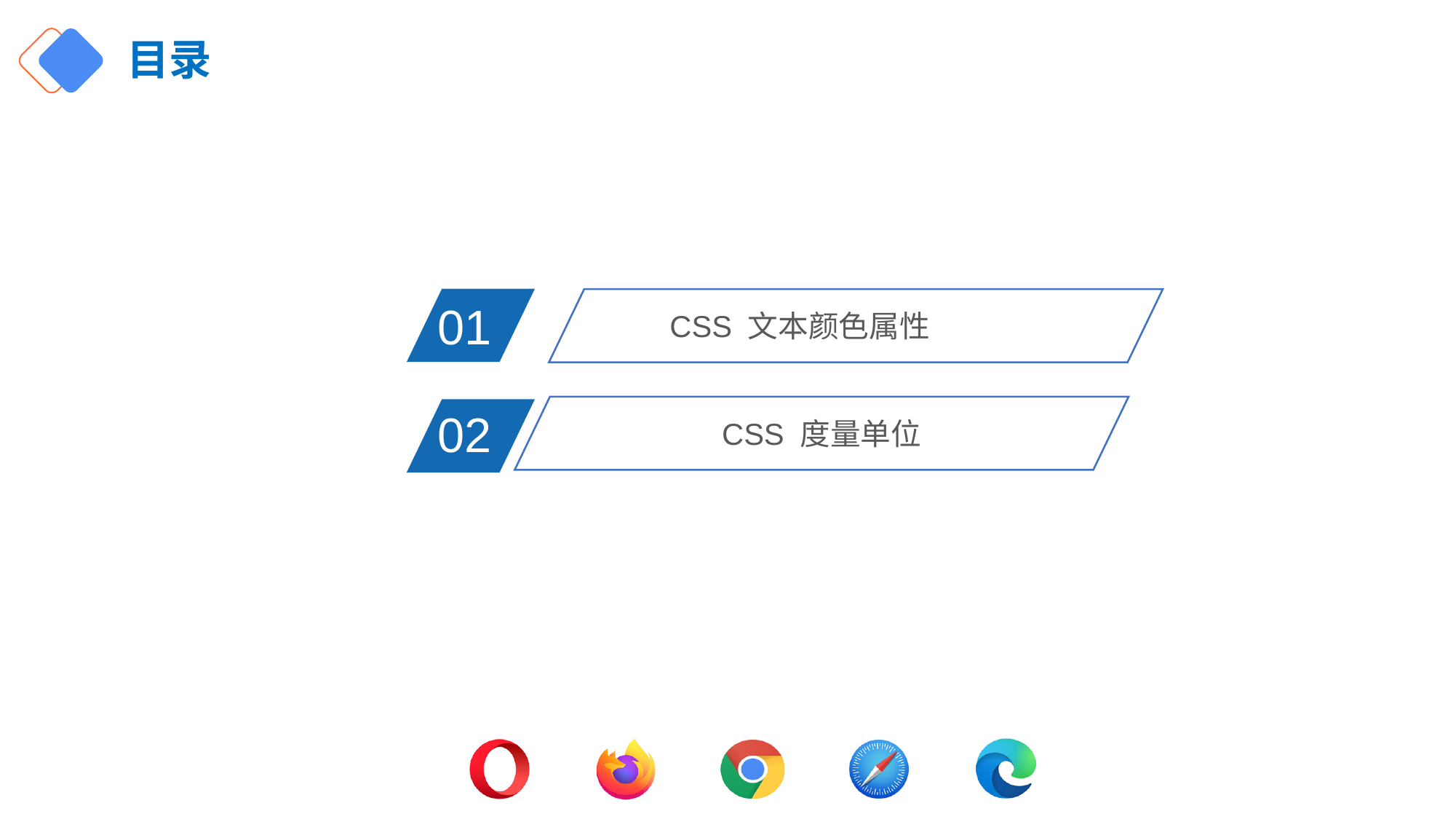

# 目录

01

CSS 文本颜色属性
CSS 度量单位

02